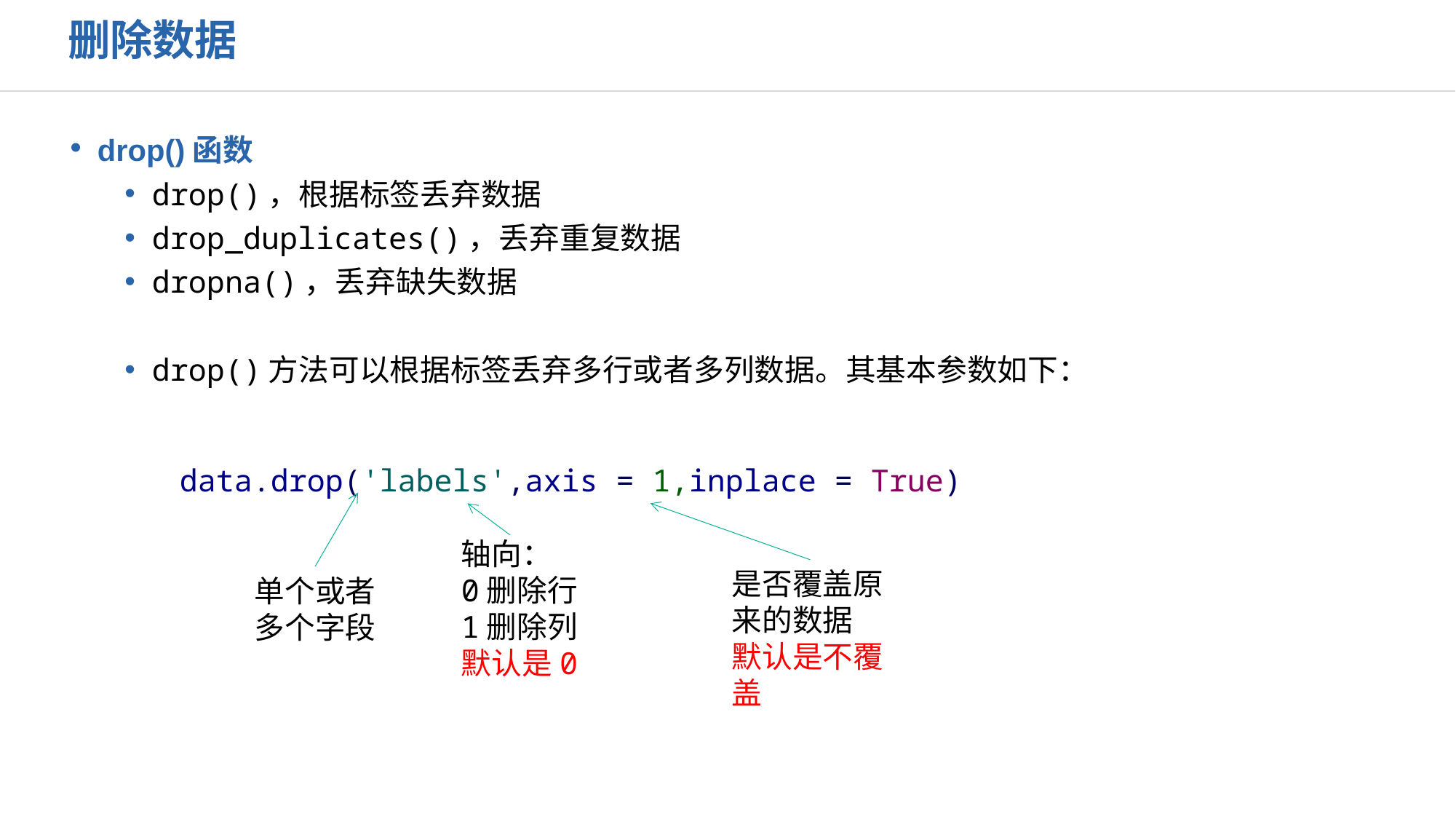

删除数据
drop()函数
drop()，根据标签丢弃数据
drop_duplicates()，丢弃重复数据
dropna()，丢弃缺失数据

drop()方法可以根据标签丢弃多行或者多列数据。其基本参数如下：

data.drop('labels',axis = 1,inplace = True)
轴向：
0删除行
1删除列
默认是0
是否覆盖原来的数据
默认是不覆盖
单个或者多个字段